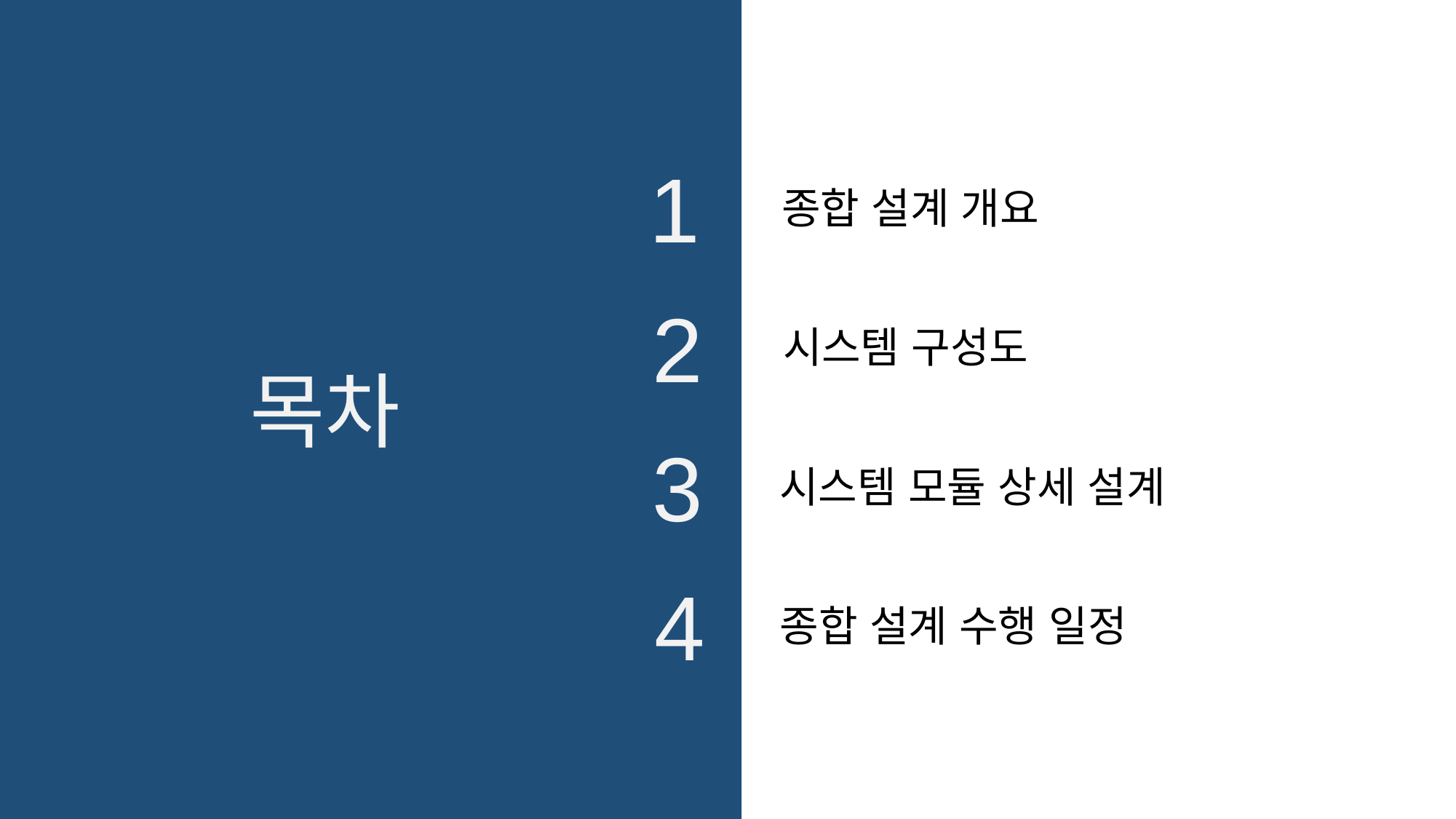

1
종합 설계 개요
2
시스템 구성도
목차
3
시스템 모듈 상세 설계
4
종합 설계 수행 일정